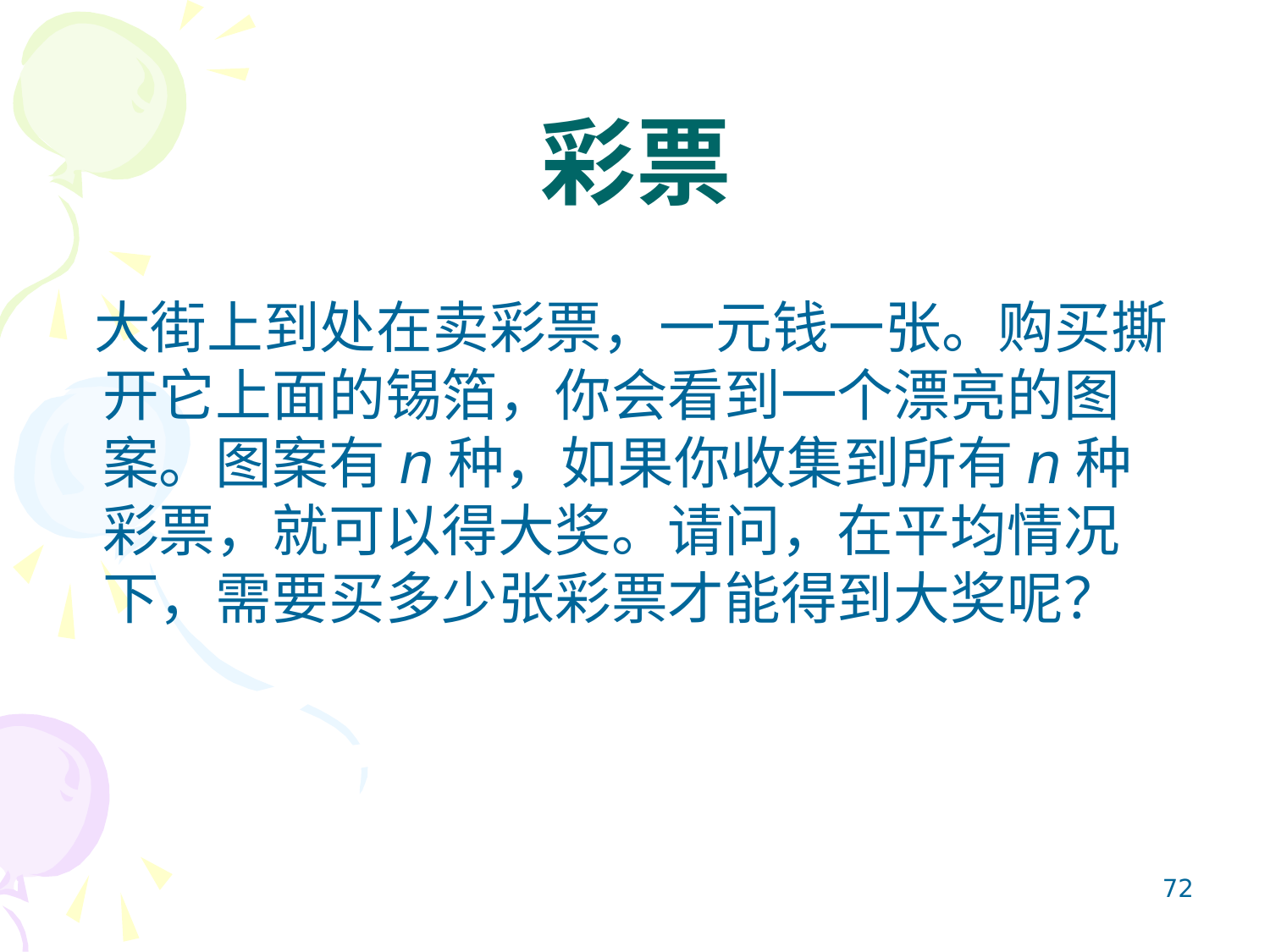

# 彩票
  大街上到处在卖彩票，一元钱一张。购买撕开它上面的锡箔，你会看到一个漂亮的图案。图案有n种，如果你收集到所有n种彩票，就可以得大奖。请问，在平均情况下，需要买多少张彩票才能得到大奖呢？

72